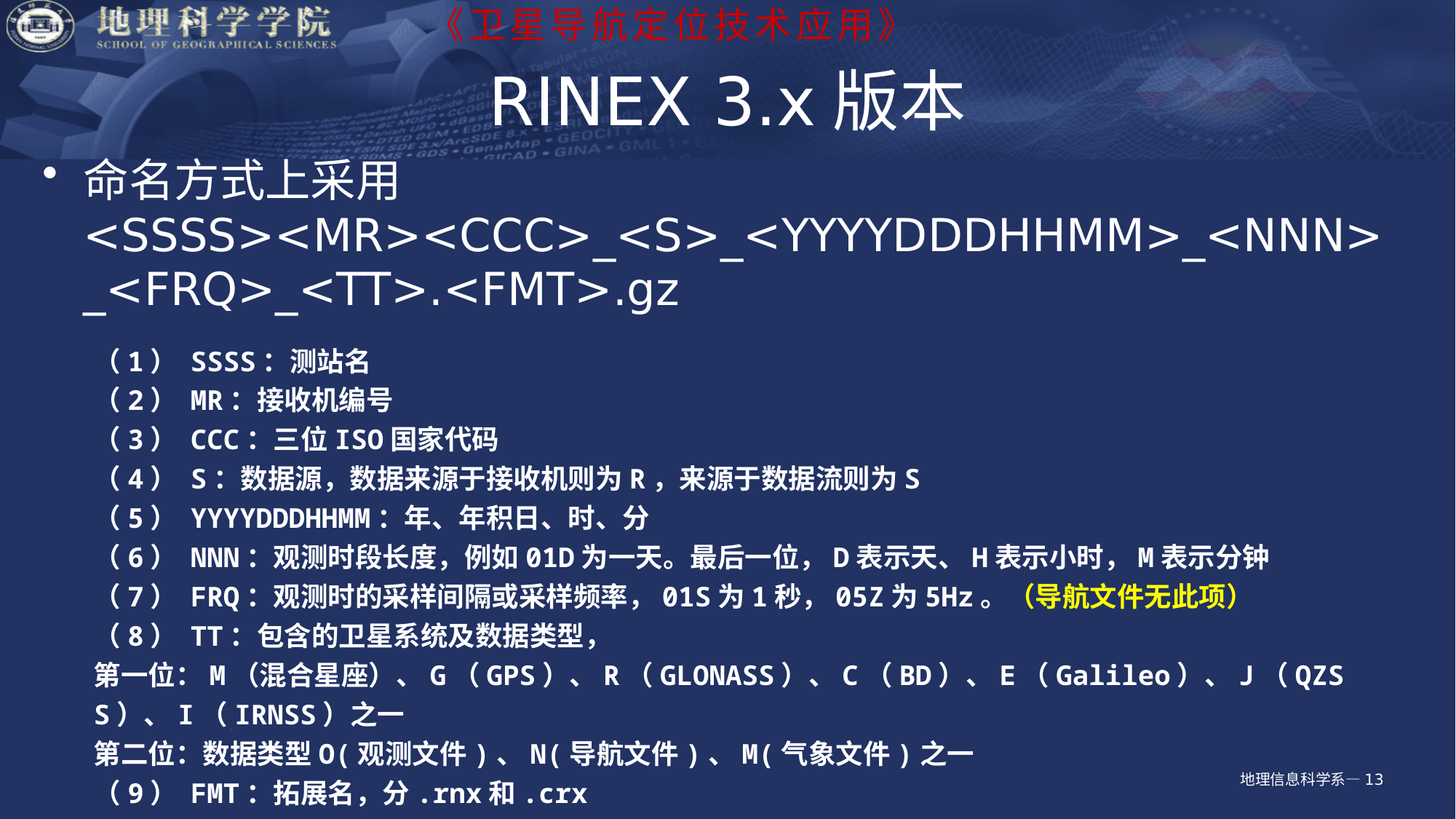

# RINEX 3.x版本
命名方式上采用<SSSS><MR><CCC>_<S>_<YYYYDDDHHMM>_<NNN>_<FRQ>_<TT>.<FMT>.gz

（1） SSSS：测站名
（2） MR：接收机编号
（3） CCC：三位ISO国家代码
（4） S：数据源，数据来源于接收机则为R，来源于数据流则为S
（5） YYYYDDDHHMM：年、年积日、时、分
（6） NNN：观测时段长度，例如01D为一天。最后一位，D表示天、H表示小时，M表示分钟
（7） FRQ：观测时的采样间隔或采样频率，01S为1秒，05Z为5Hz。（导航文件无此项）
（8） TT：包含的卫星系统及数据类型，
第一位：M（混合星座）、G（GPS）、R（GLONASS）、C（BD）、E（Galileo）、J（QZSS）、I（IRNSS）之一
第二位：数据类型O(观测文件)、N(导航文件)、M(气象文件)之一
（9） FMT：拓展名，分.rnx和.crx